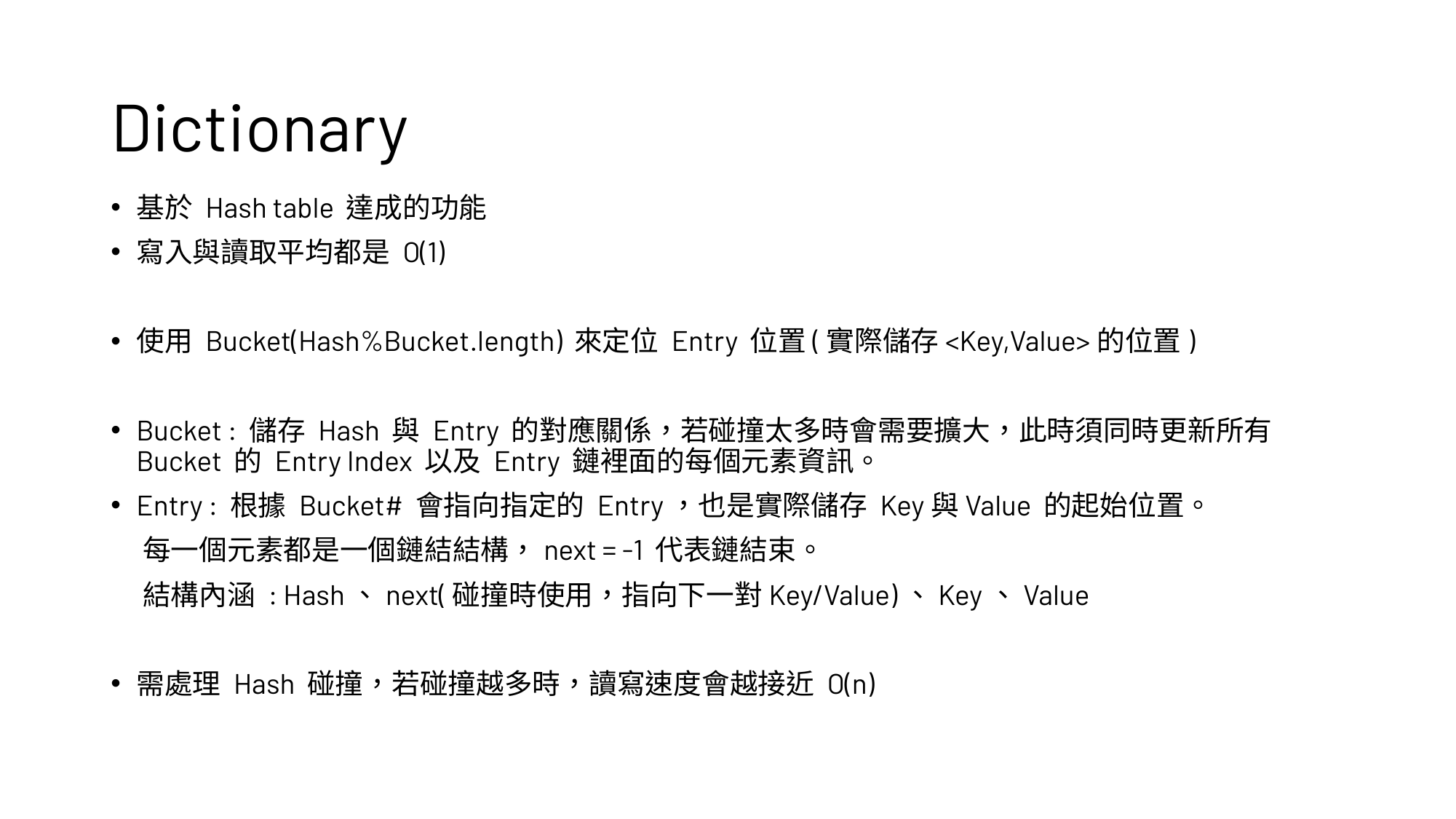

# Dictionary
基於 Hash table 達成的功能
寫入與讀取平均都是 O(1)

使用 Bucket(Hash%Bucket.length) 來定位 Entry 位置(實際儲存<Key,Value>的位置)

Bucket : 儲存 Hash 與 Entry 的對應關係，若碰撞太多時會需要擴大，此時須同時更新所有Bucket 的 Entry Index 以及 Entry 鏈裡面的每個元素資訊。
Entry : 根據 Bucket# 會指向指定的 Entry，也是實際儲存 Key與Value 的起始位置。
    每一個元素都是一個鏈結結構，next = -1 代表鏈結束。
    結構內涵 : Hash、next(碰撞時使用，指向下一對Key/Value)、Key、Value

需處理 Hash 碰撞，若碰撞越多時，讀寫速度會越接近 O(n)